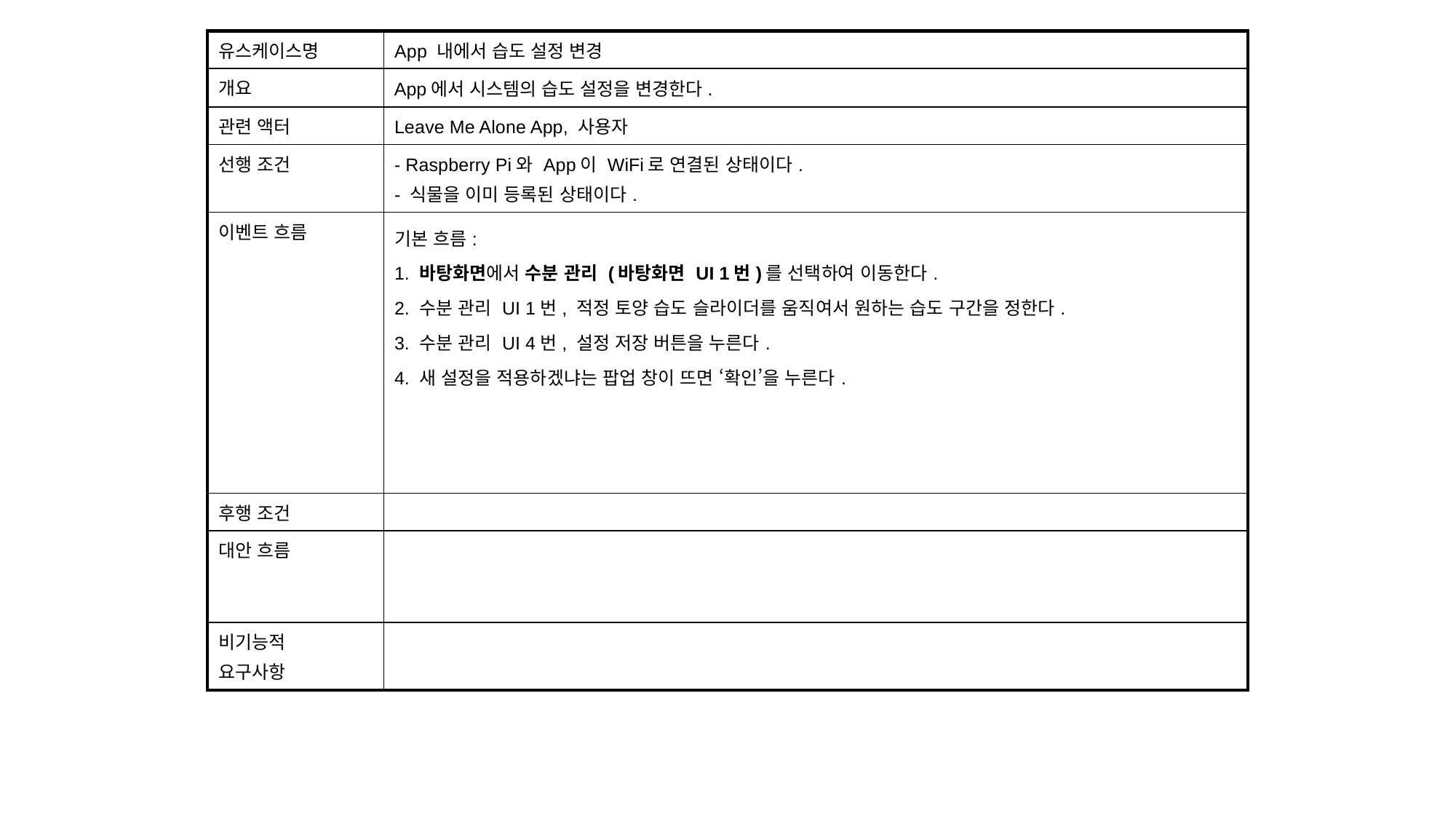

| 유스케이스명 | App 내에서 습도 설정 변경 |
| --- | --- |
| 개요 | App에서 시스템의 습도 설정을 변경한다. |
| 관련 액터 | Leave Me Alone App, 사용자 |
| 선행 조건 | - Raspberry Pi와 App이 WiFi로 연결된 상태이다. - 식물을 이미 등록된 상태이다. |
| 이벤트 흐름 | 기본 흐름: 1. 바탕화면에서 수분 관리 (바탕화면 UI 1번)를 선택하여 이동한다. 2. 수분 관리 UI 1번, 적정 토양 습도 슬라이더를 움직여서 원하는 습도 구간을 정한다. 3. 수분 관리 UI 4번, 설정 저장 버튼을 누른다. 4. 새 설정을 적용하겠냐는 팝업 창이 뜨면 ‘확인’을 누른다. |
| 후행 조건 |  |
| 대안 흐름 |  |
| 비기능적 요구사항 |  |